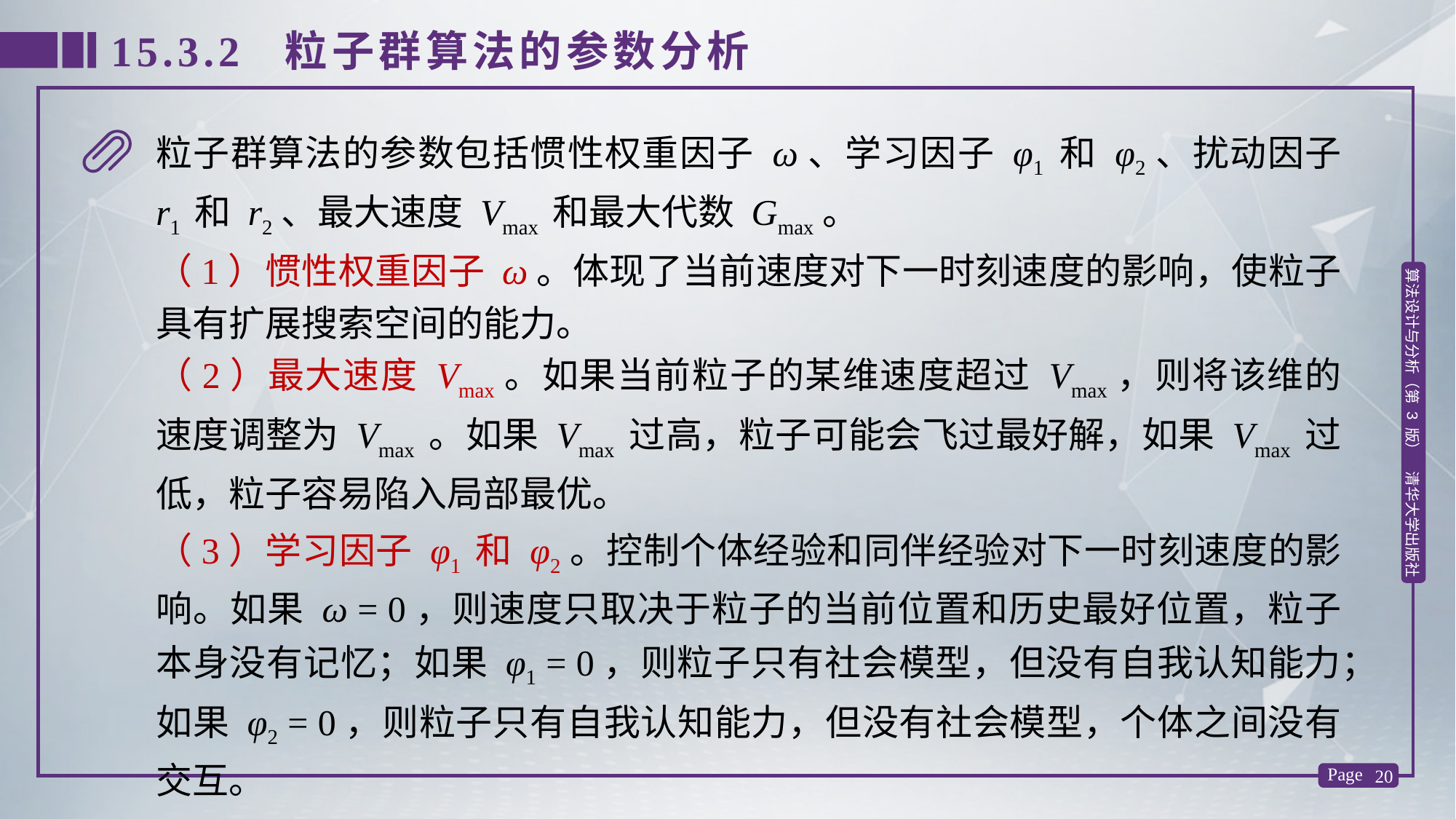

15.3.2  粒子群算法的参数分析
粒子群算法的参数包括惯性权重因子 ω、学习因子 φ1 和 φ2、扰动因子 r1 和 r2、最大速度 Vmax 和最大代数 Gmax。
（1）惯性权重因子 ω。体现了当前速度对下一时刻速度的影响，使粒子具有扩展搜索空间的能力。

（2）最大速度 Vmax。如果当前粒子的某维速度超过 Vmax，则将该维的速度调整为 Vmax 。如果 Vmax 过高，粒子可能会飞过最好解，如果 Vmax 过低，粒子容易陷入局部最优。
（3）学习因子 φ1 和 φ2。控制个体经验和同伴经验对下一时刻速度的影响。如果 ω = 0，则速度只取决于粒子的当前位置和历史最好位置，粒子本身没有记忆；如果 φ1 = 0，则粒子只有社会模型，但没有自我认知能力；如果 φ2 = 0，则粒子只有自我认知能力，但没有社会模型，个体之间没有交互。